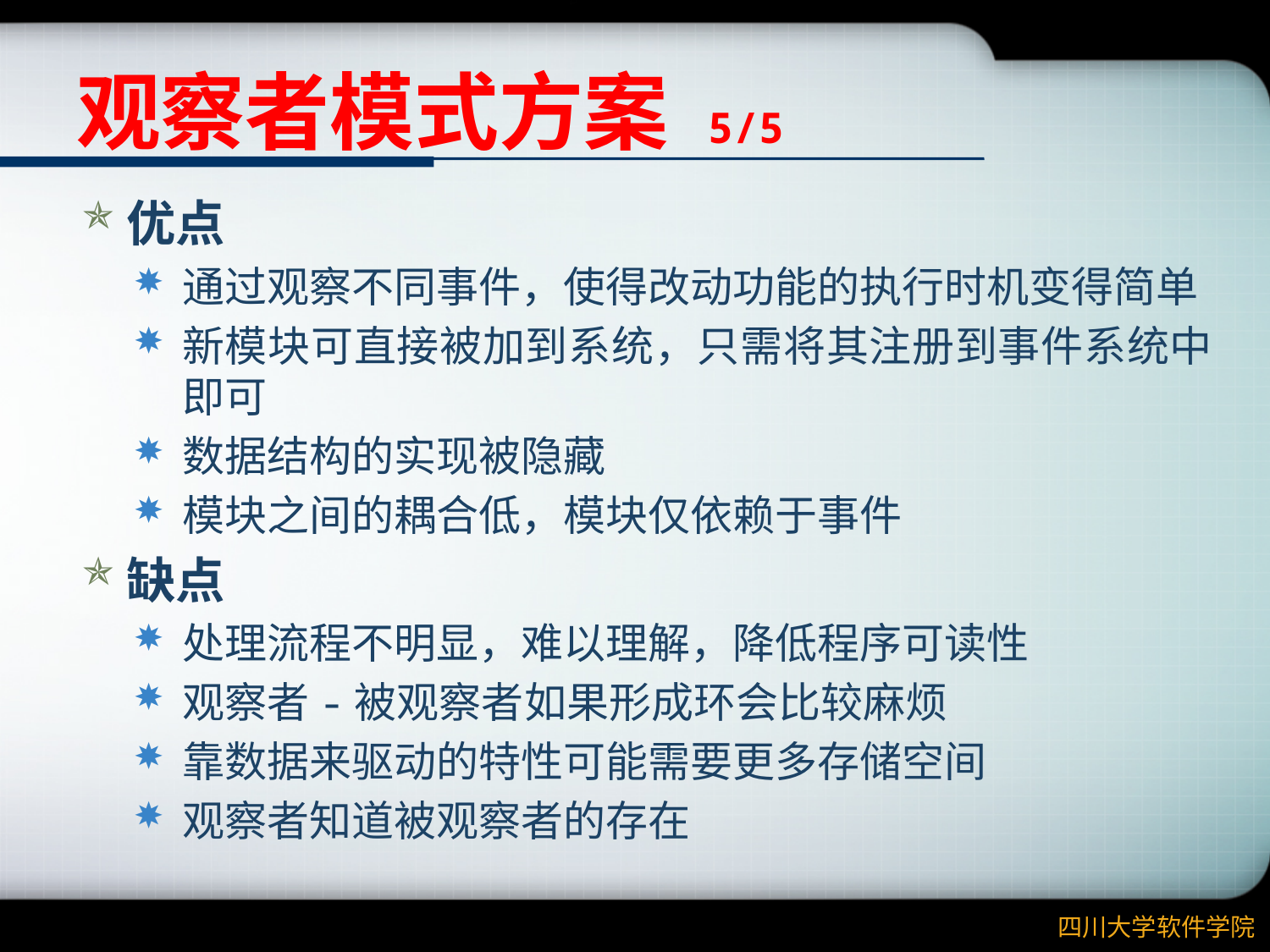

# 观察者模式方案 5/5
优点
通过观察不同事件，使得改动功能的执行时机变得简单
新模块可直接被加到系统，只需将其注册到事件系统中即可
数据结构的实现被隐藏
模块之间的耦合低，模块仅依赖于事件
缺点
处理流程不明显，难以理解，降低程序可读性
观察者-被观察者如果形成环会比较麻烦
靠数据来驱动的特性可能需要更多存储空间
观察者知道被观察者的存在